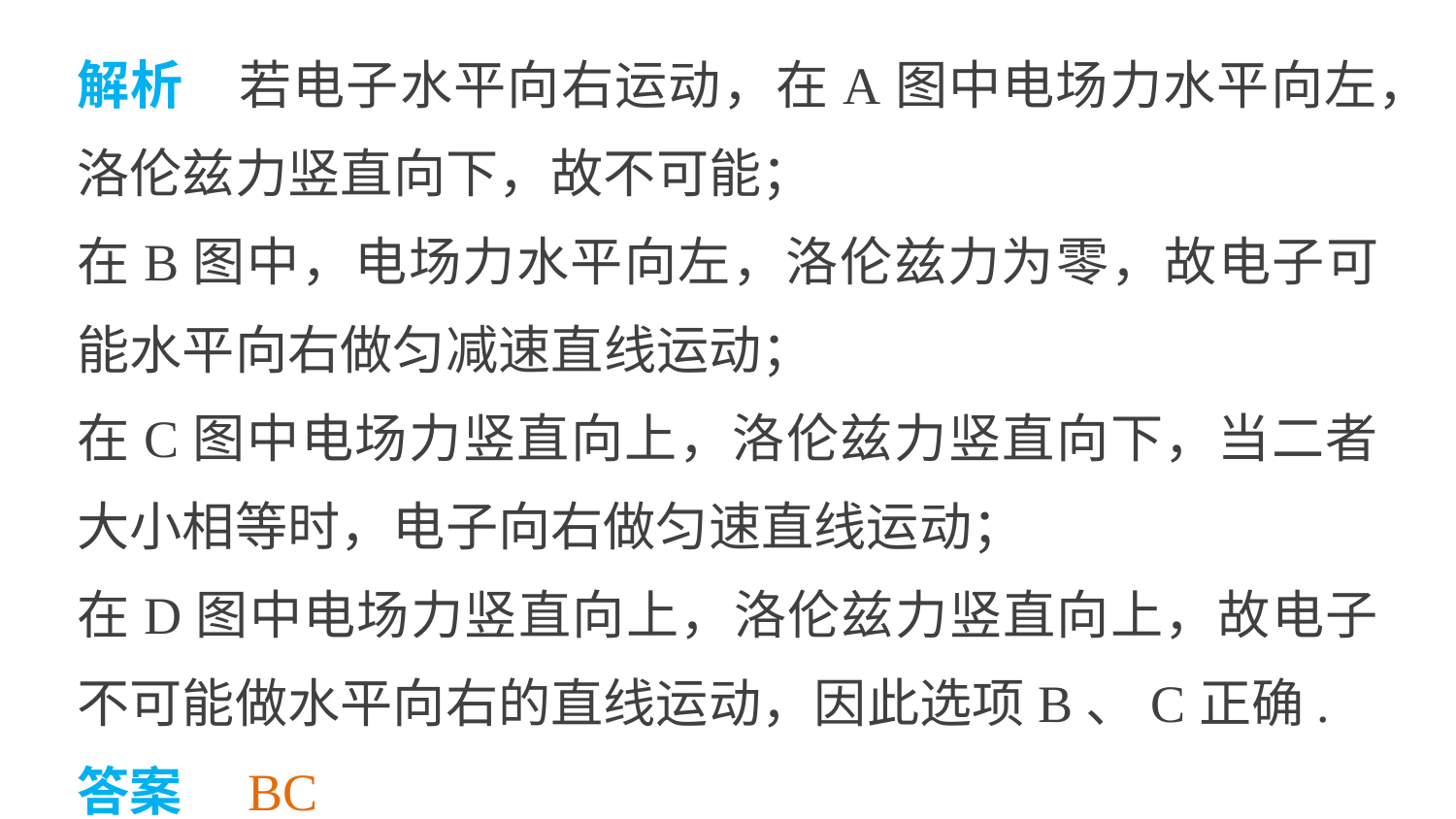

解析　若电子水平向右运动，在A图中电场力水平向左，洛伦兹力竖直向下，故不可能；
在B图中，电场力水平向左，洛伦兹力为零，故电子可能水平向右做匀减速直线运动；
在C图中电场力竖直向上，洛伦兹力竖直向下，当二者大小相等时，电子向右做匀速直线运动；
在D图中电场力竖直向上，洛伦兹力竖直向上，故电子不可能做水平向右的直线运动，因此选项B、C正确.
答案　BC